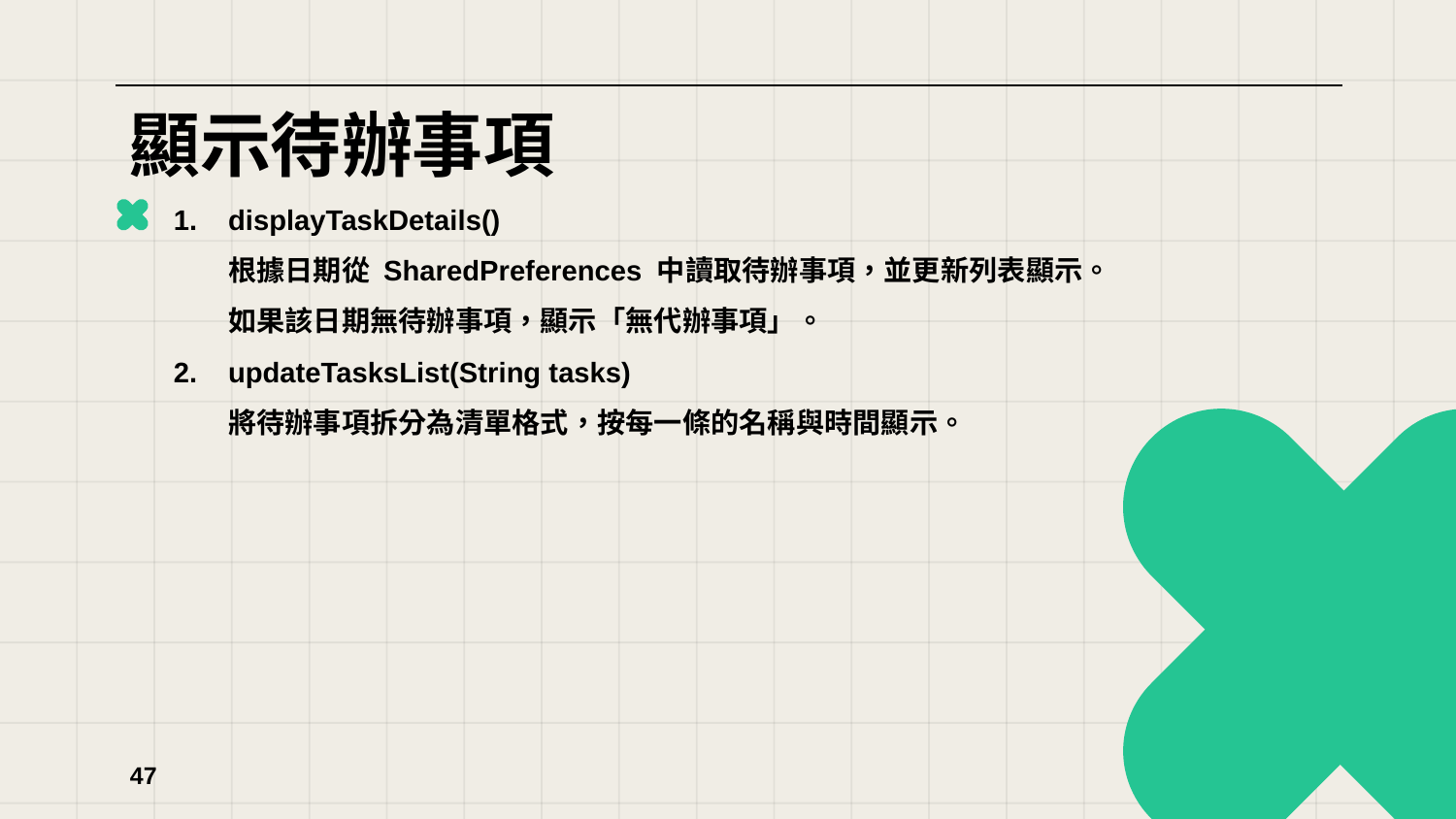

# 顯示待辦事項
displayTaskDetails()
根據日期從 SharedPreferences 中讀取待辦事項，並更新列表顯示。
如果該日期無待辦事項，顯示「無代辦事項」。
updateTasksList(String tasks)
將待辦事項拆分為清單格式，按每一條的名稱與時間顯示。

47